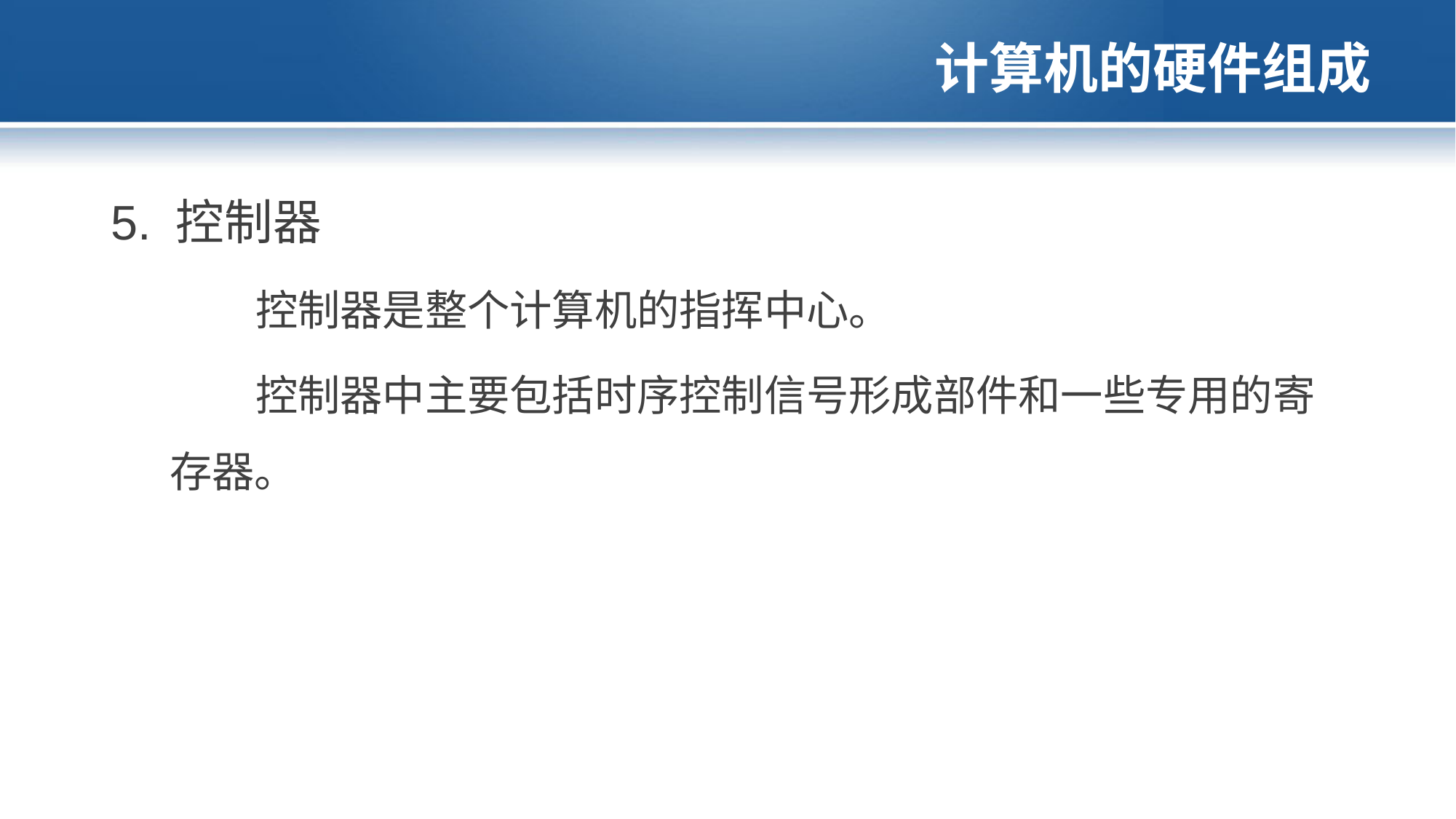

计算机的硬件组成
  5. 控制器
控制器是整个计算机的指挥中心。
控制器中主要包括时序控制信号形成部件和一些专用的寄存器。